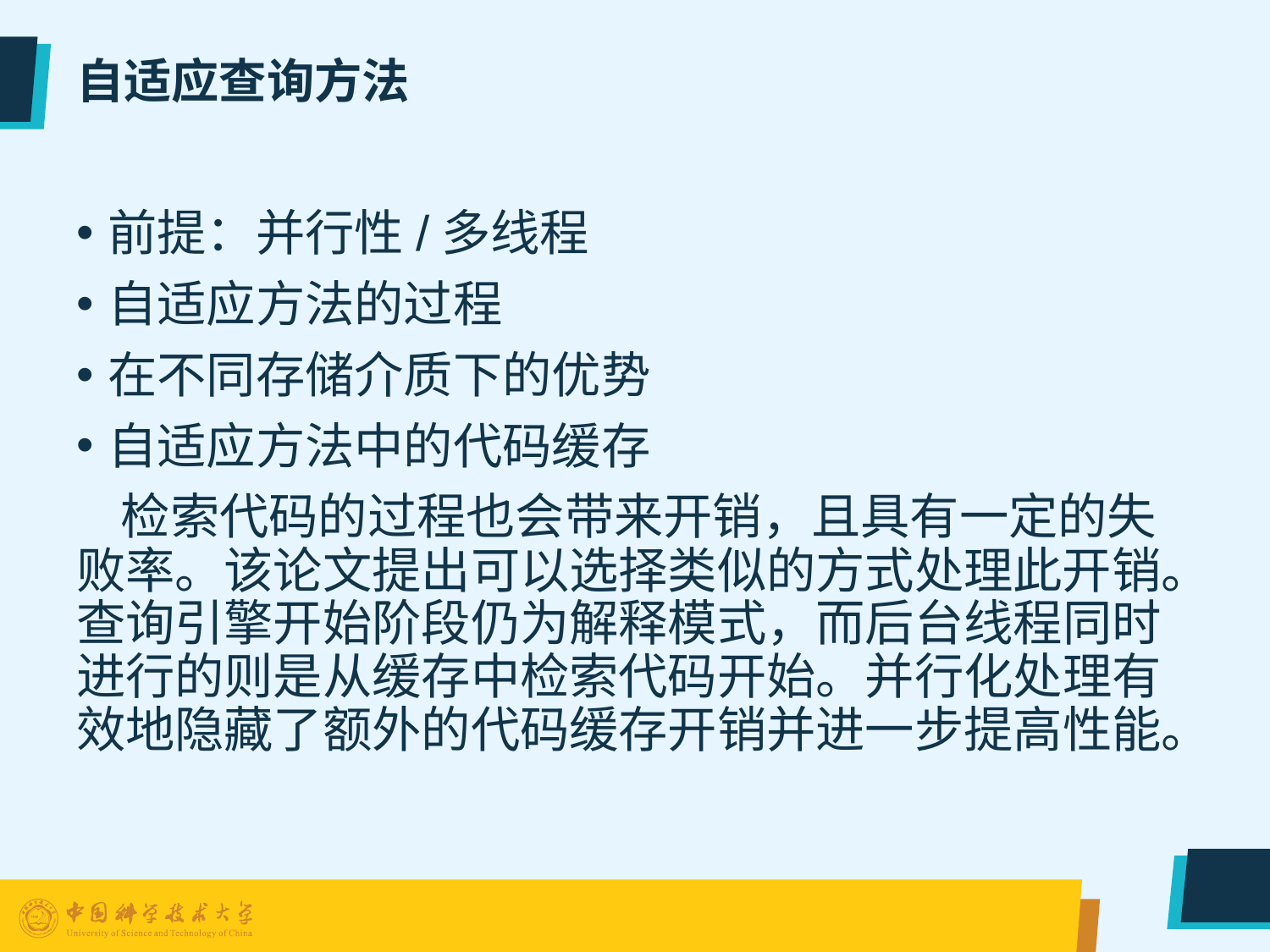

# 自适应查询方法
前提：并行性/多线程
自适应方法的过程
在不同存储介质下的优势
自适应方法中的代码缓存
   检索代码的过程也会带来开销，且具有一定的失败率。该论文提出可以选择类似的方式处理此开销。查询引擎开始阶段仍为解释模式，而后台线程同时进行的则是从缓存中检索代码开始。并行化处理有效地隐藏了额外的代码缓存开销并进一步提高性能。